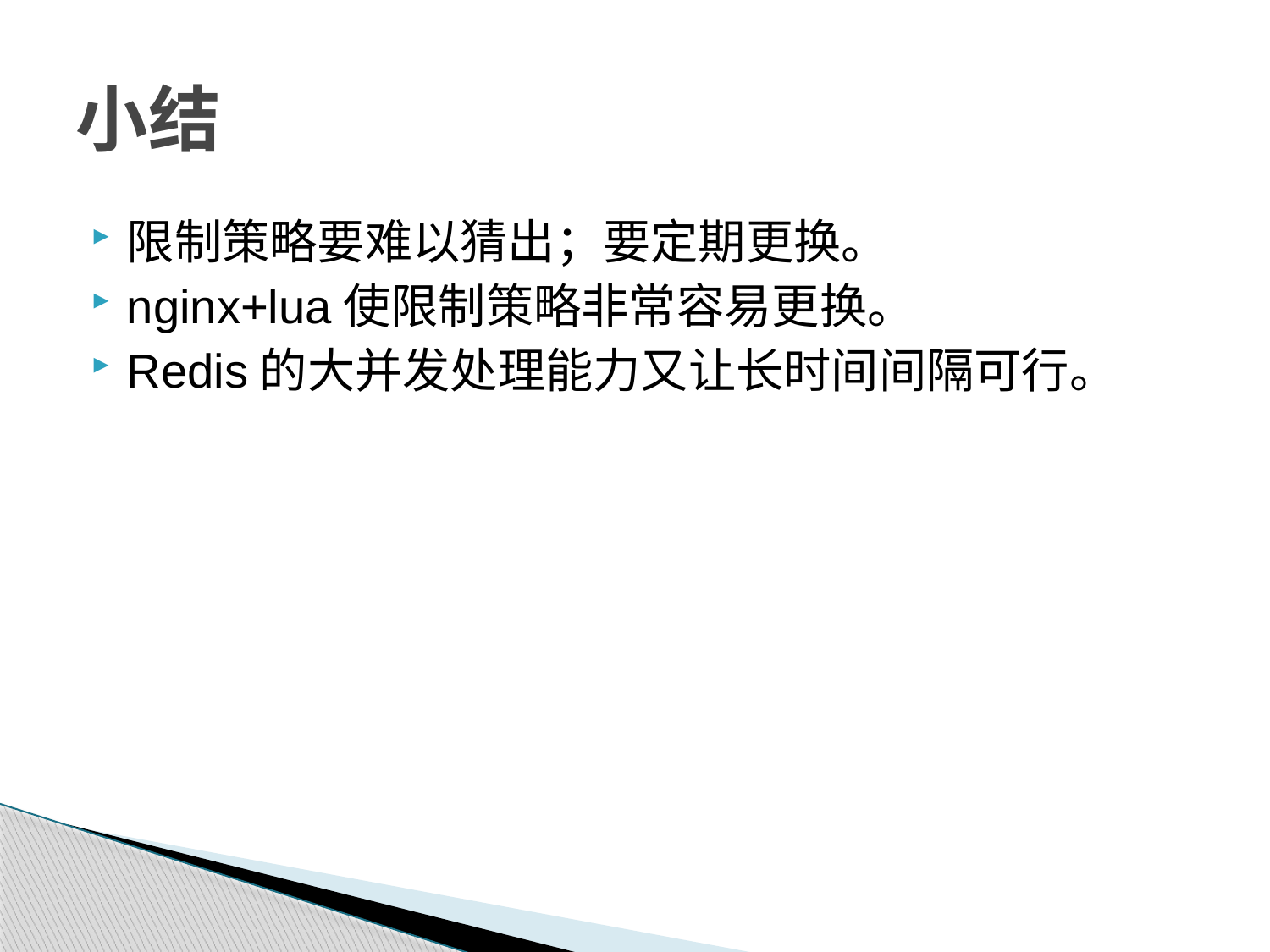

# 小结
限制策略要难以猜出；要定期更换。
nginx+lua使限制策略非常容易更换。
Redis的大并发处理能力又让长时间间隔可行。